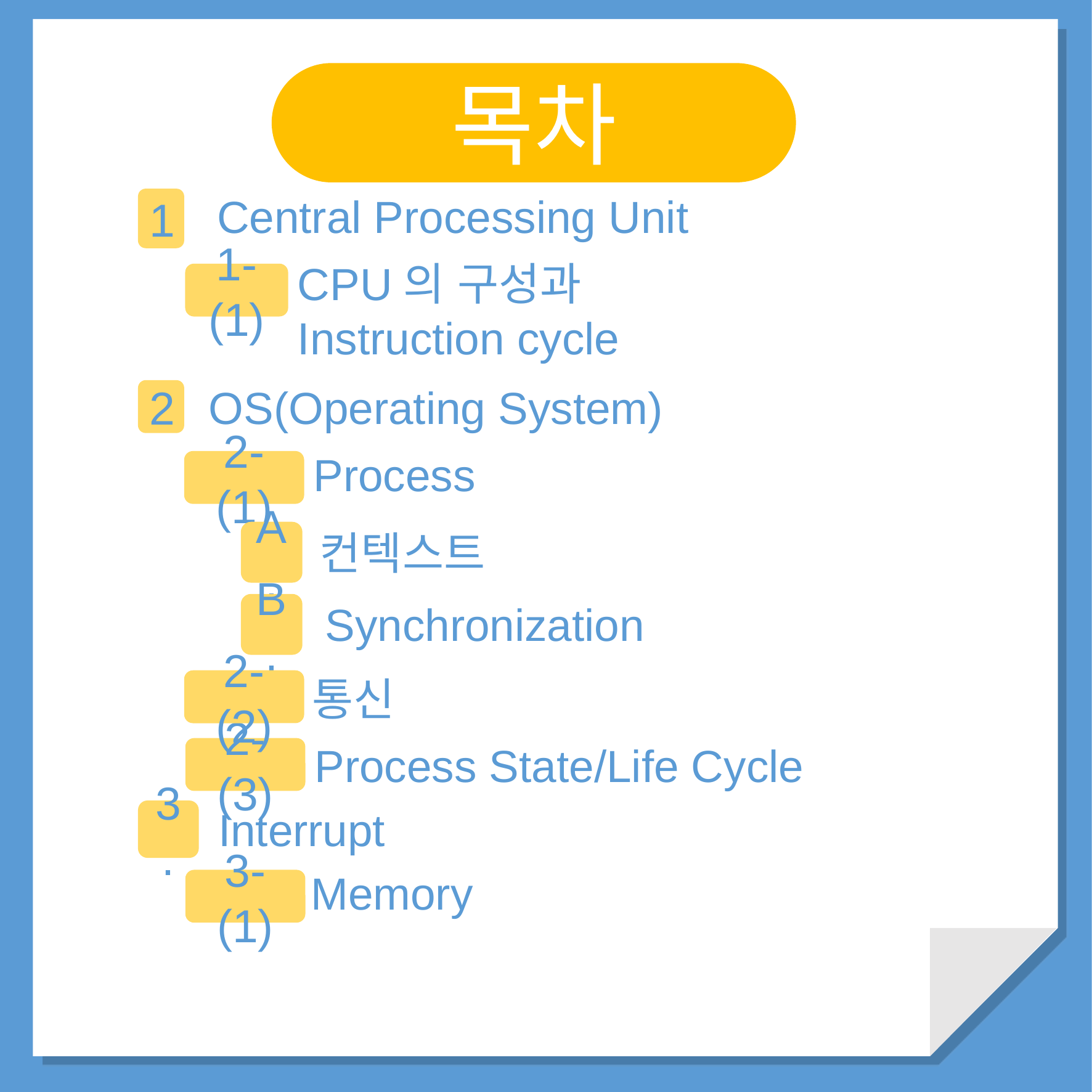

목차
Central Processing Unit
1
CPU의 구성과 Instruction cycle
1-(1)

OS(Operating System)
2
Process
2-(1)
컨텍스트
A.
Synchronization
B.
통신
2-(2)
Process State/Life Cycle
2-(3)
Interrupt
3.
Memory
3-(1)